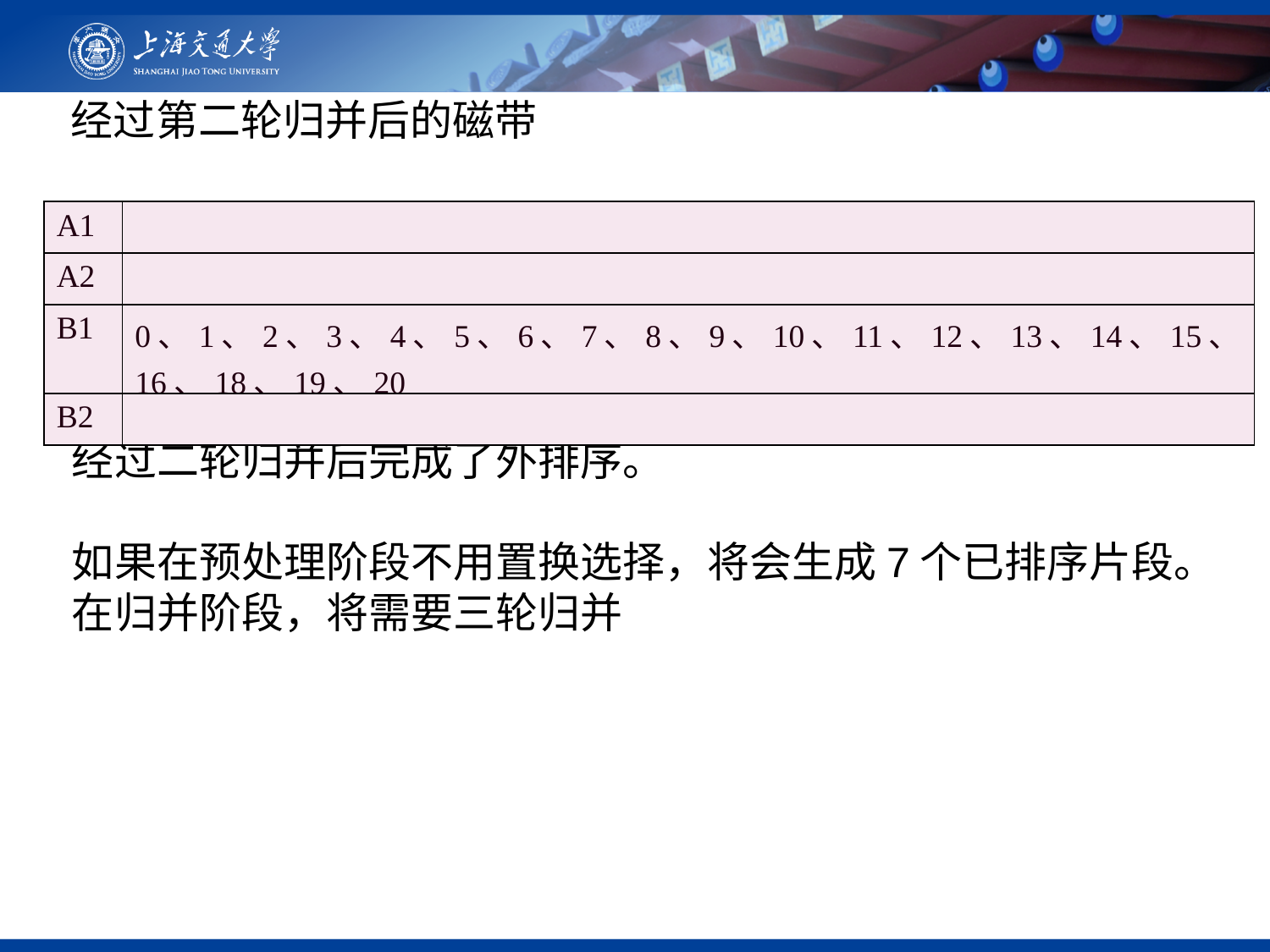

经过第二轮归并后的磁带
| A1 |  |
| --- | --- |
| A2 |  |
| B1 | 0、1、2、3、4、5、6、7、8、9、10、11、12、13、14、15、16、18、19、20 |
| B2 |  |
经过二轮归并后完成了外排序。

如果在预处理阶段不用置换选择，将会生成7个已排序片段。在归并阶段，将需要三轮归并